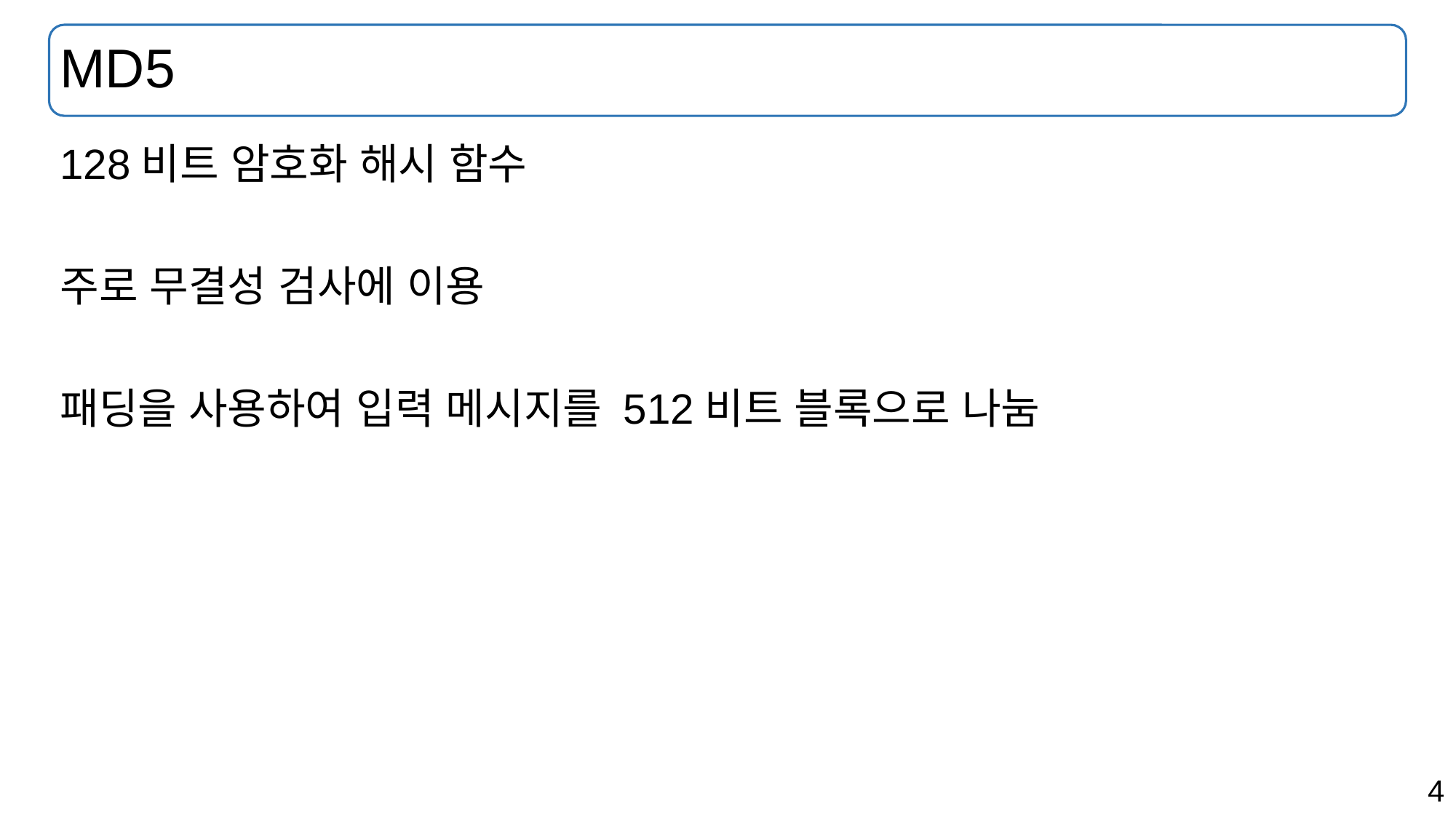

# MD5
128비트 암호화 해시 함수

주로 무결성 검사에 이용

패딩을 사용하여 입력 메시지를 512비트 블록으로 나눔